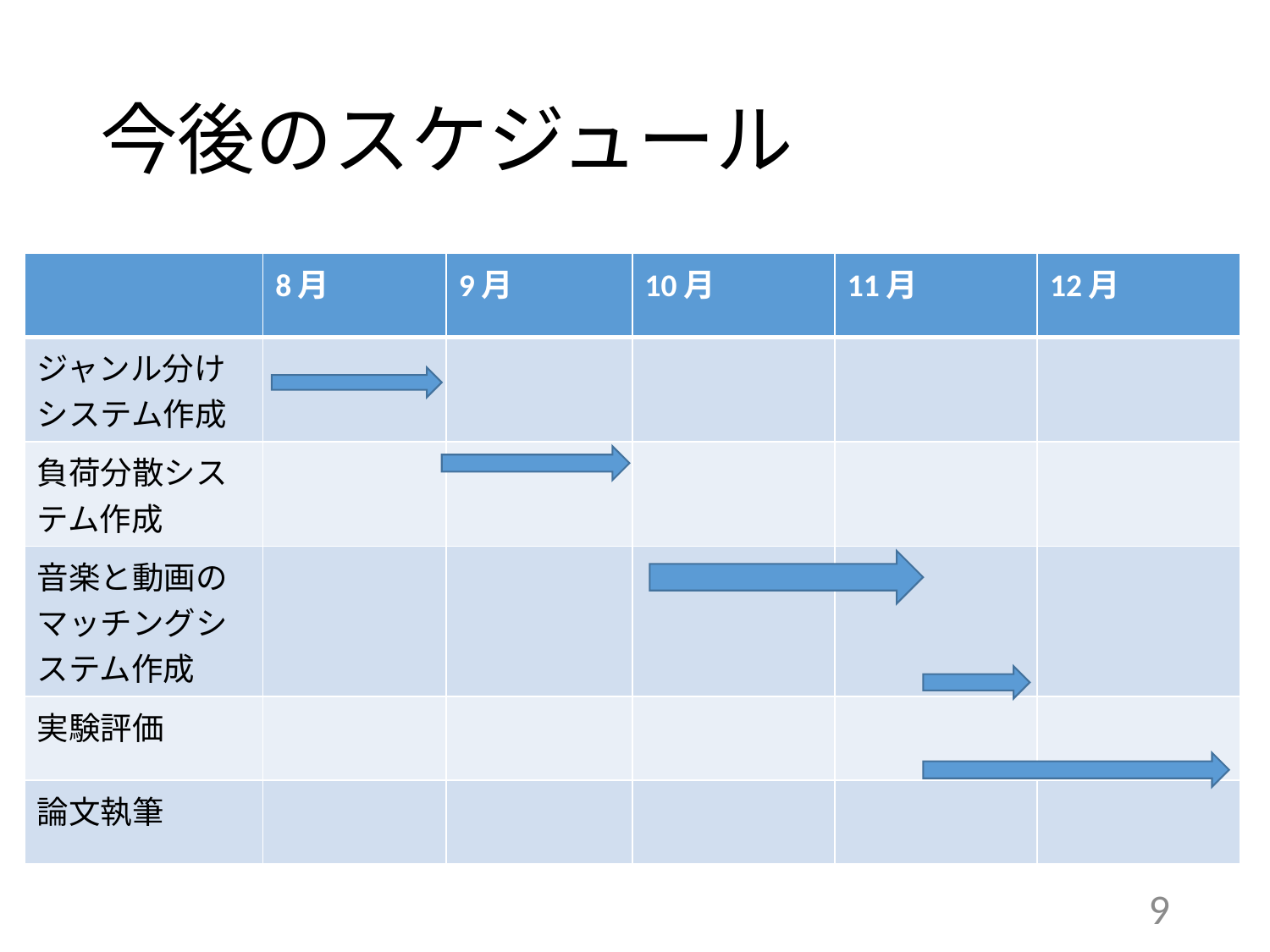

# 今後のスケジュール
|  | 8月 | 9月 | 10月 | 11月 | 12月 |
| --- | --- | --- | --- | --- | --- |
| ジャンル分けシステム作成 |  |  |  |  |  |
| 負荷分散システム作成 |  |  |  |  |  |
| 音楽と動画のマッチングシステム作成 |  |  |  |  |  |
| 実験評価 |  |  |  |  |  |
| 論文執筆 |  |  |  |  |  |

9